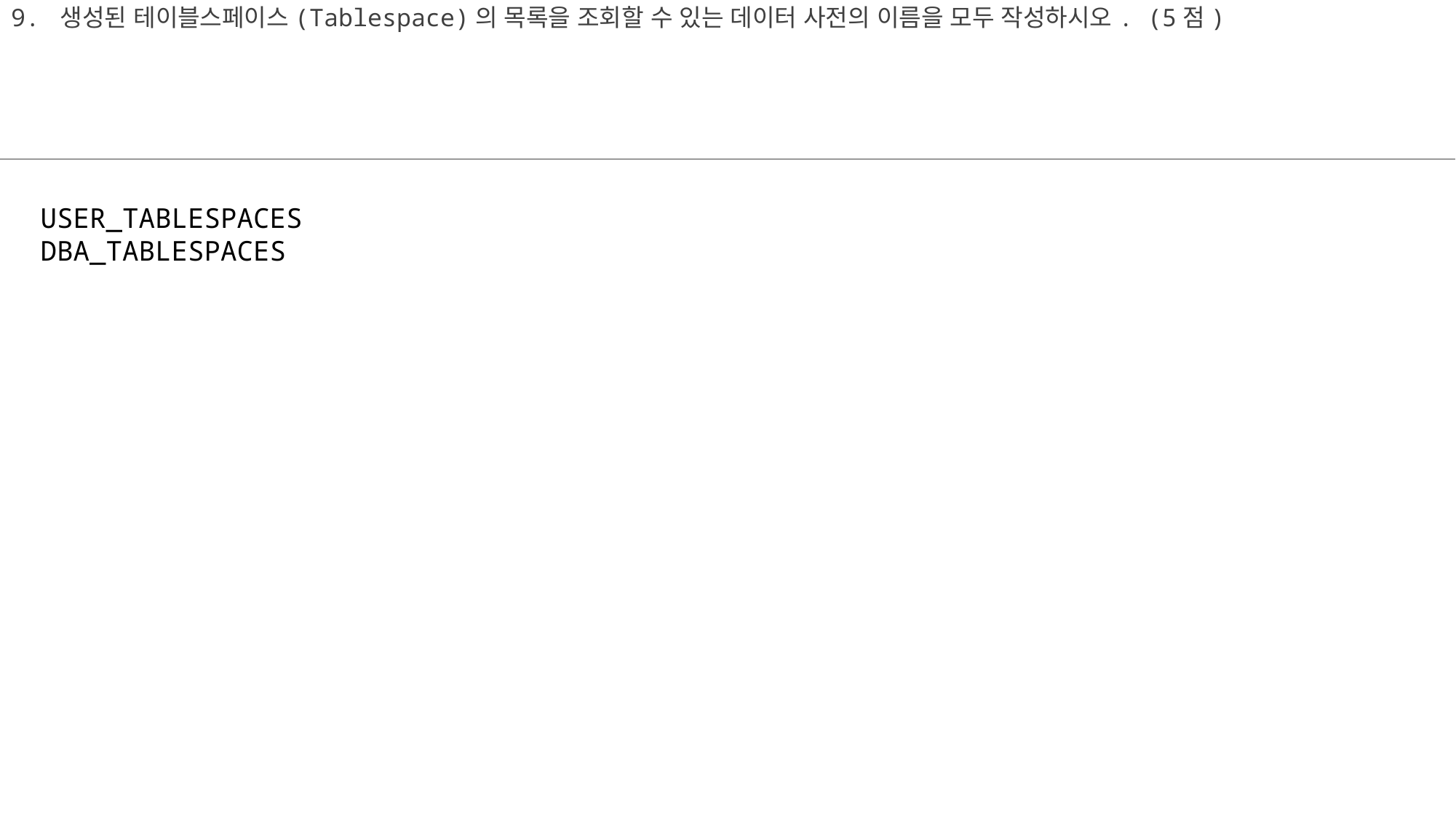

# 9. 생성된 테이블스페이스(Tablespace)의 목록을 조회할 수 있는 데이터 사전의 이름을 모두 작성하시오. (5점)
USER_TABLESPACES
DBA_TABLESPACES